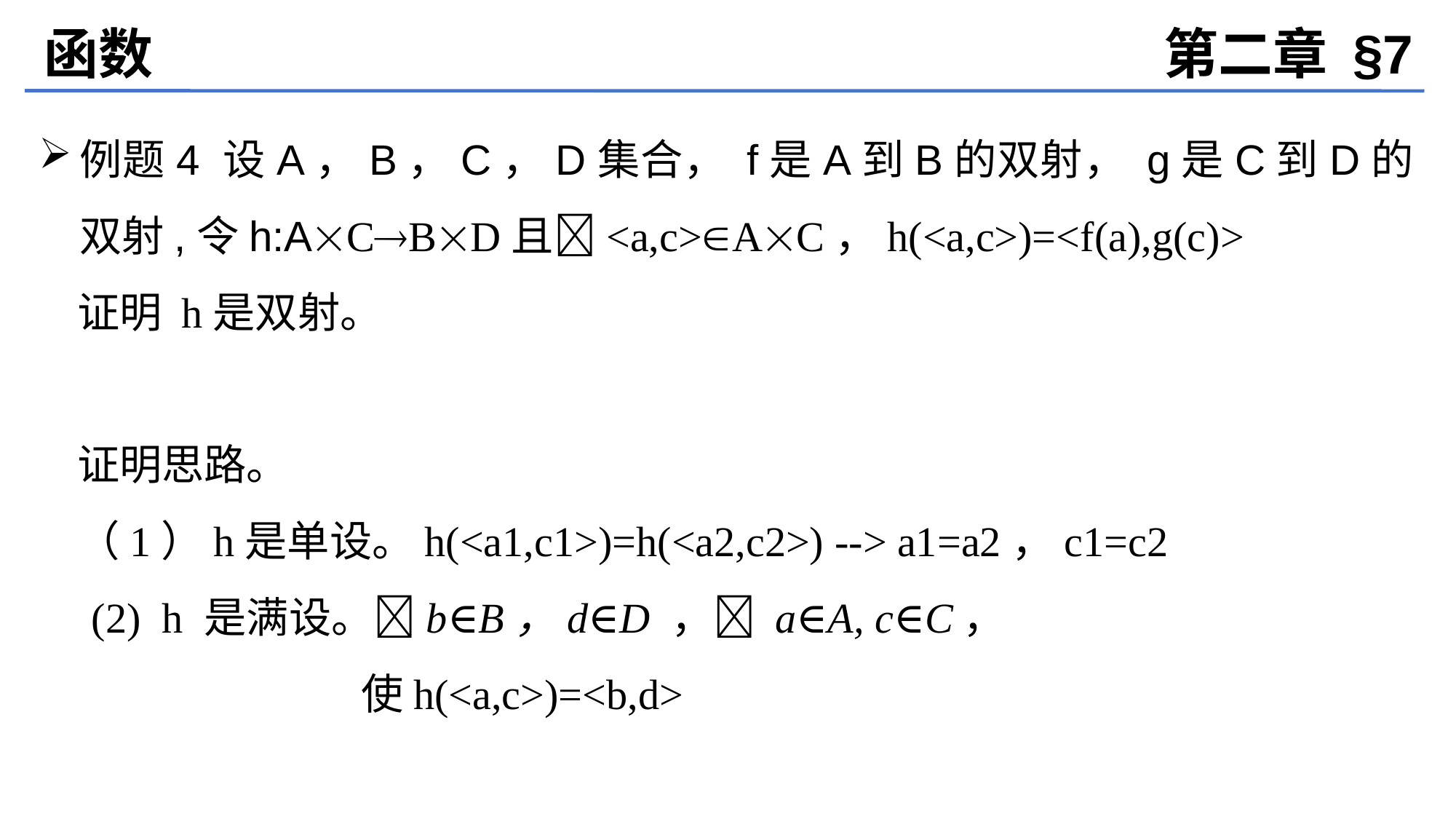

函数
第二章 §7
例题4 设A，B，C，D集合， f是A到B的双射， g是C到D的双射,令h:A×C→B×D且∀<a,c>∈A×C，h(<a,c>)=<f(a),g(c)>
   证明 h是双射。

   证明思路。
   （1）h是单设。h(<a1,c1>)=h(<a2,c2>) --> a1=a2，c1=c2
     (2)  h 是满设。∀b∈B，d∈D ，∃ a∈A, c∈C，
                                 使h(<a,c>)=<b,d>